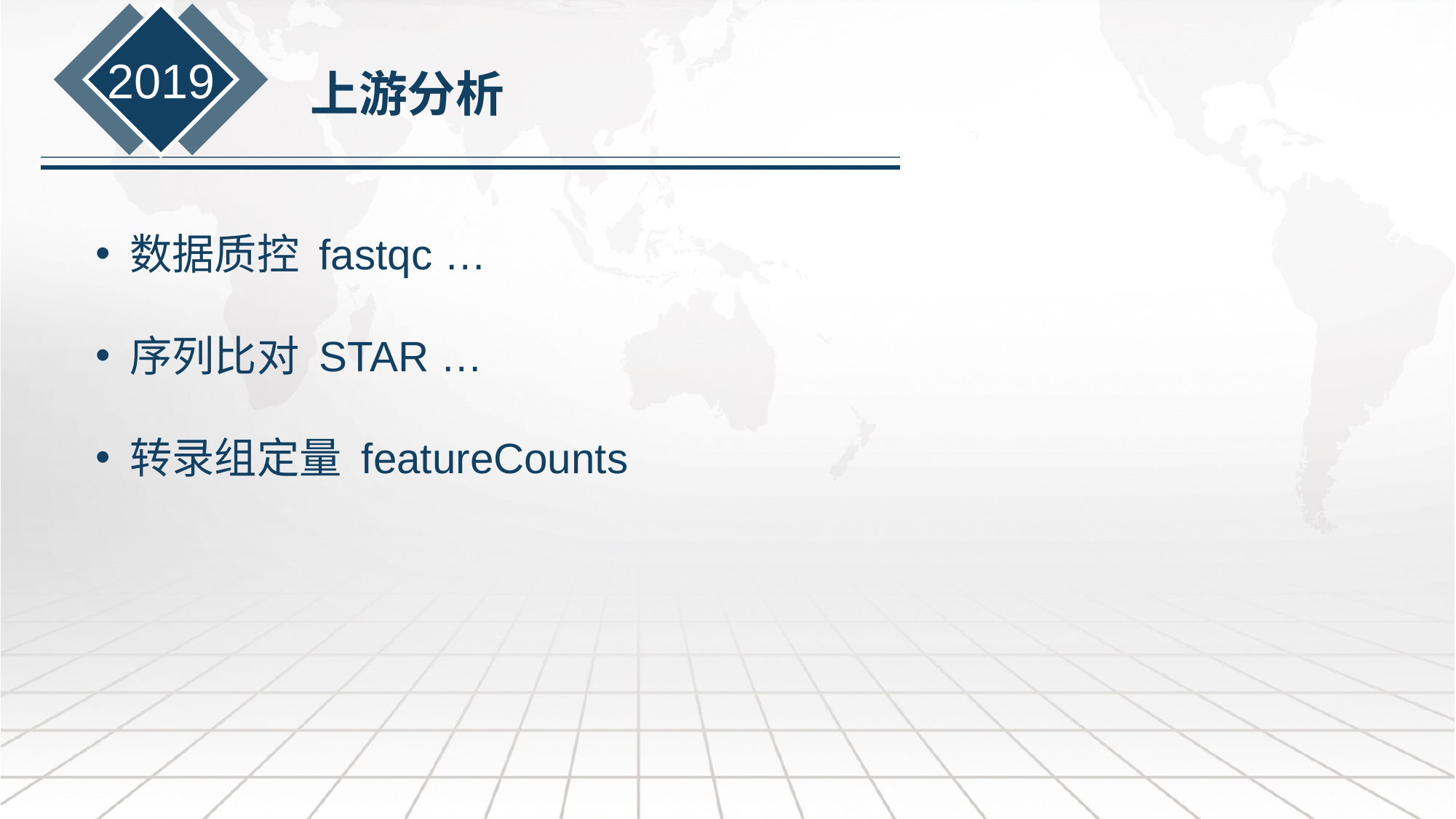

2019
上游分析
数据质控 fastqc …

序列比对 STAR …

转录组定量 featureCounts